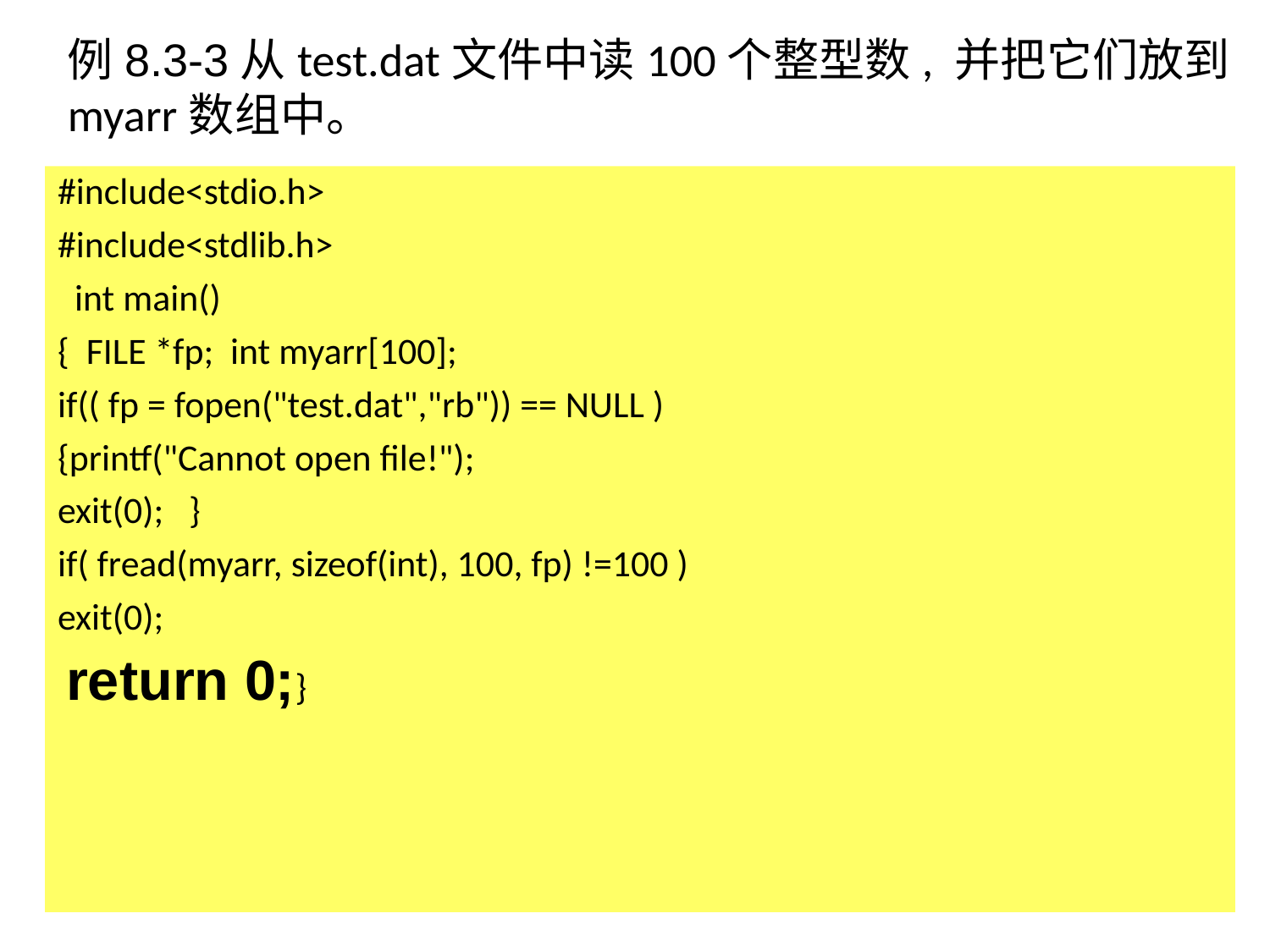

# 例8.3-3从test.dat文件中读100个整型数, 并把它们放到myarr数组中。
#include<stdio.h>
#include<stdlib.h>
  int main()
{  FILE *fp;  int myarr[100];
if(( fp = fopen("test.dat","rb")) == NULL )
{printf("Cannot open file!");
exit(0);   }
if( fread(myarr, sizeof(int), 100, fp) !=100 )
exit(0);
 return 0;}